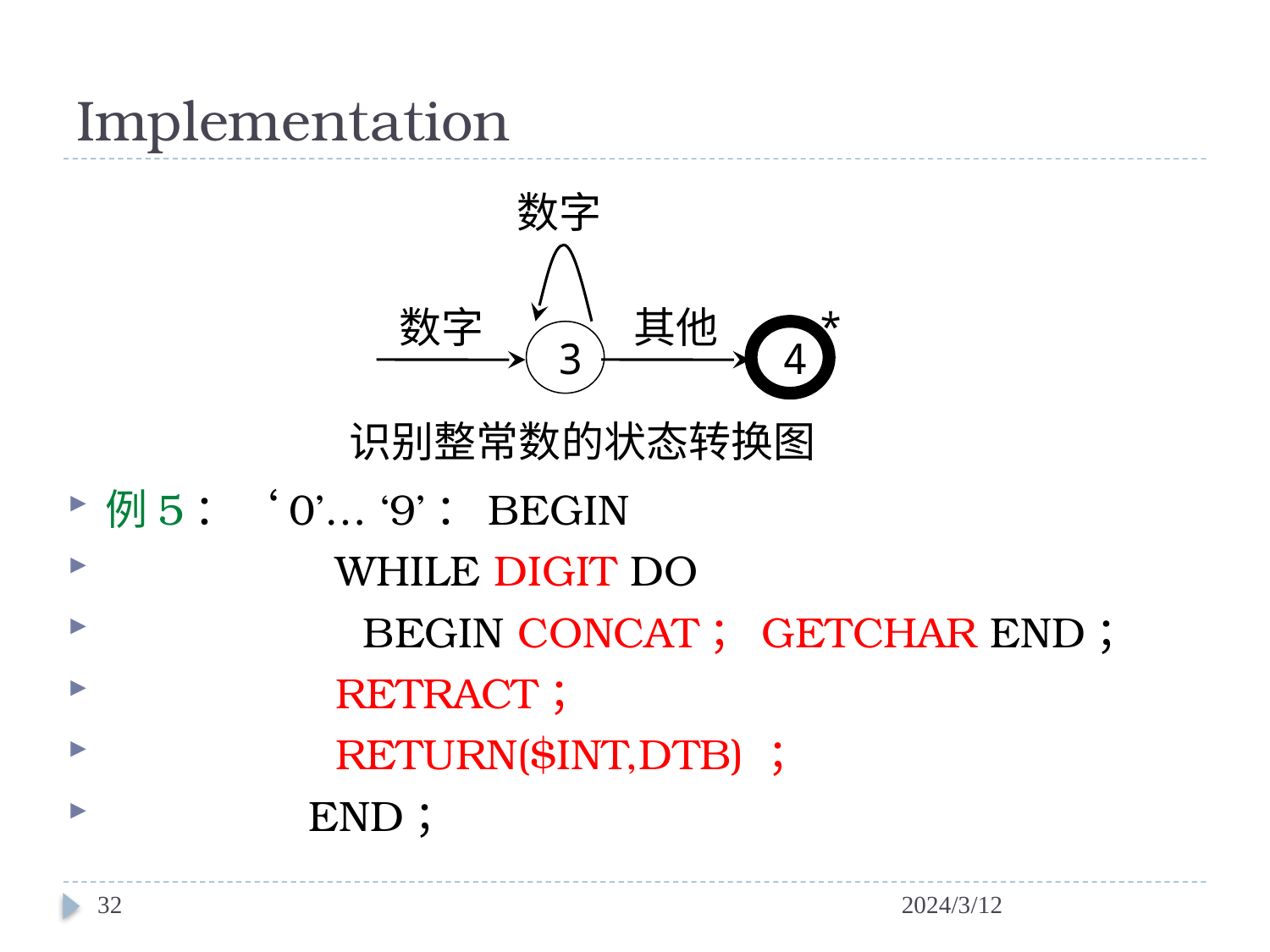

# Implementation
数字

数字
其他
*
3
4

识别整常数的状态转换图
例5：‘0’… ‘9’：BEGIN
                 WHILE DIGIT DO
                   BEGIN CONCAT；GETCHAR END；
                 RETRACT；
                 RETURN($INT,DTB) ；
               END；

32
2024/3/12